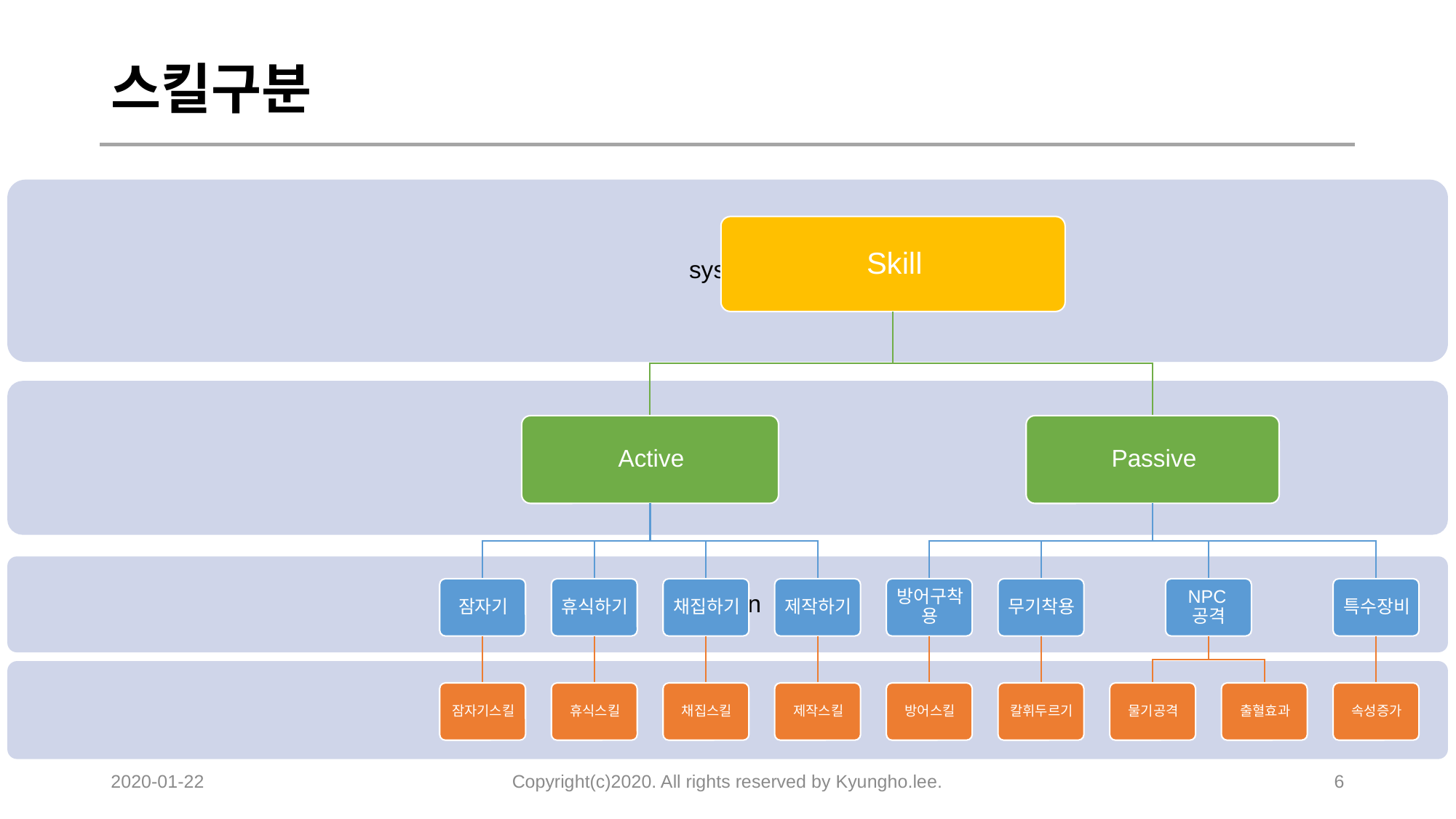

# 스킬구분
skill
Action
category
system
Skill
Active
잠자기
잠자기스킬
휴식하기
휴식스킬
채집하기
채집스킬
제작하기
제작스킬
Passive
방어구착용
방어스킬
무기착용
칼휘두르기
NPC공격
물기공격
출혈효과
특수장비
속성증가
2020-01-22
Copyright(c)2020. All rights reserved by Kyungho.lee.
6